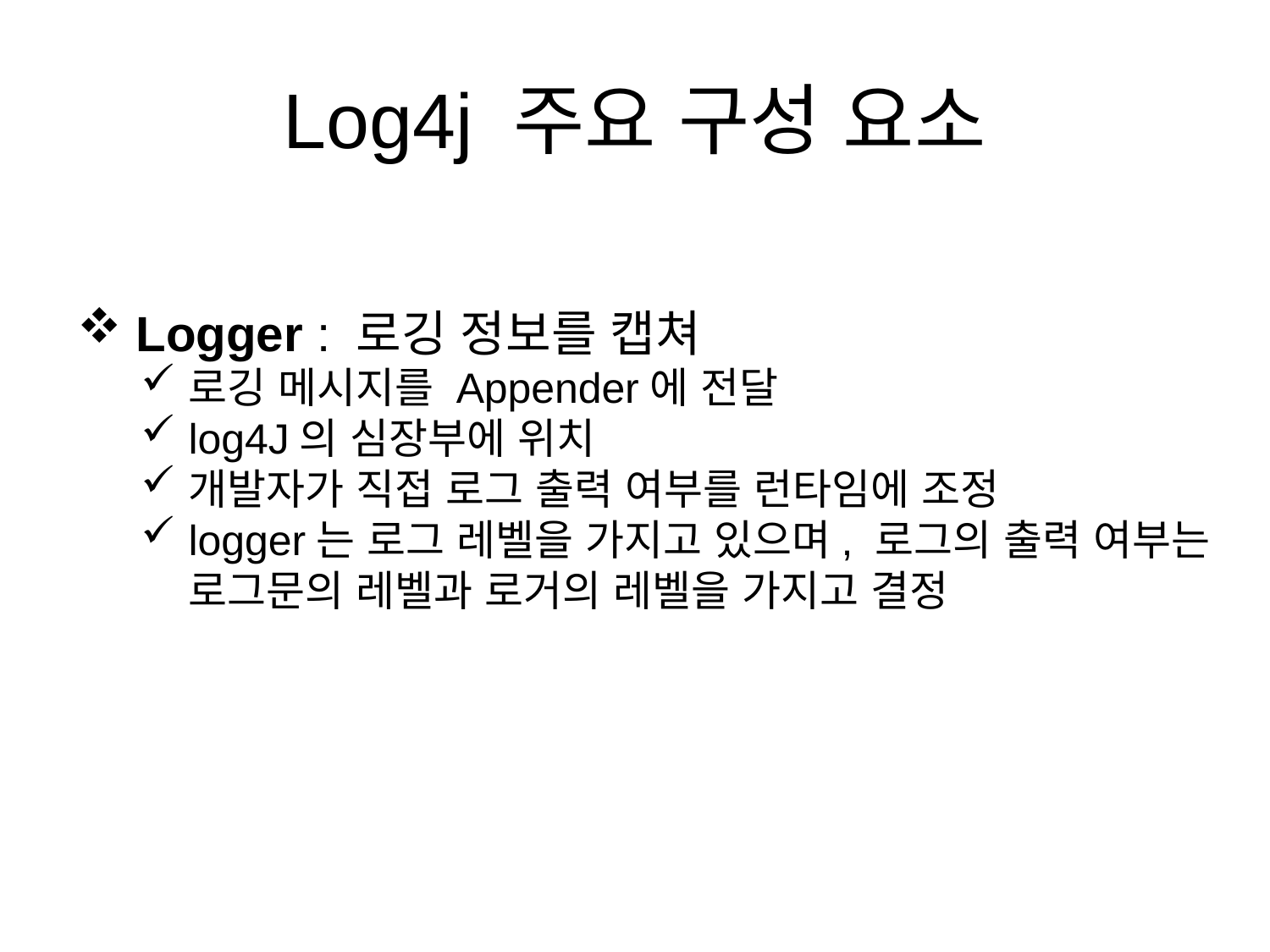

# Log4j 주요 구성 요소
 Logger : 로깅 정보를 캡쳐
로깅 메시지를 Appender에 전달
log4J의 심장부에 위치
개발자가 직접 로그 출력 여부를 런타임에 조정
logger는 로그 레벨을 가지고 있으며, 로그의 출력 여부는 로그문의 레벨과 로거의 레벨을 가지고 결정